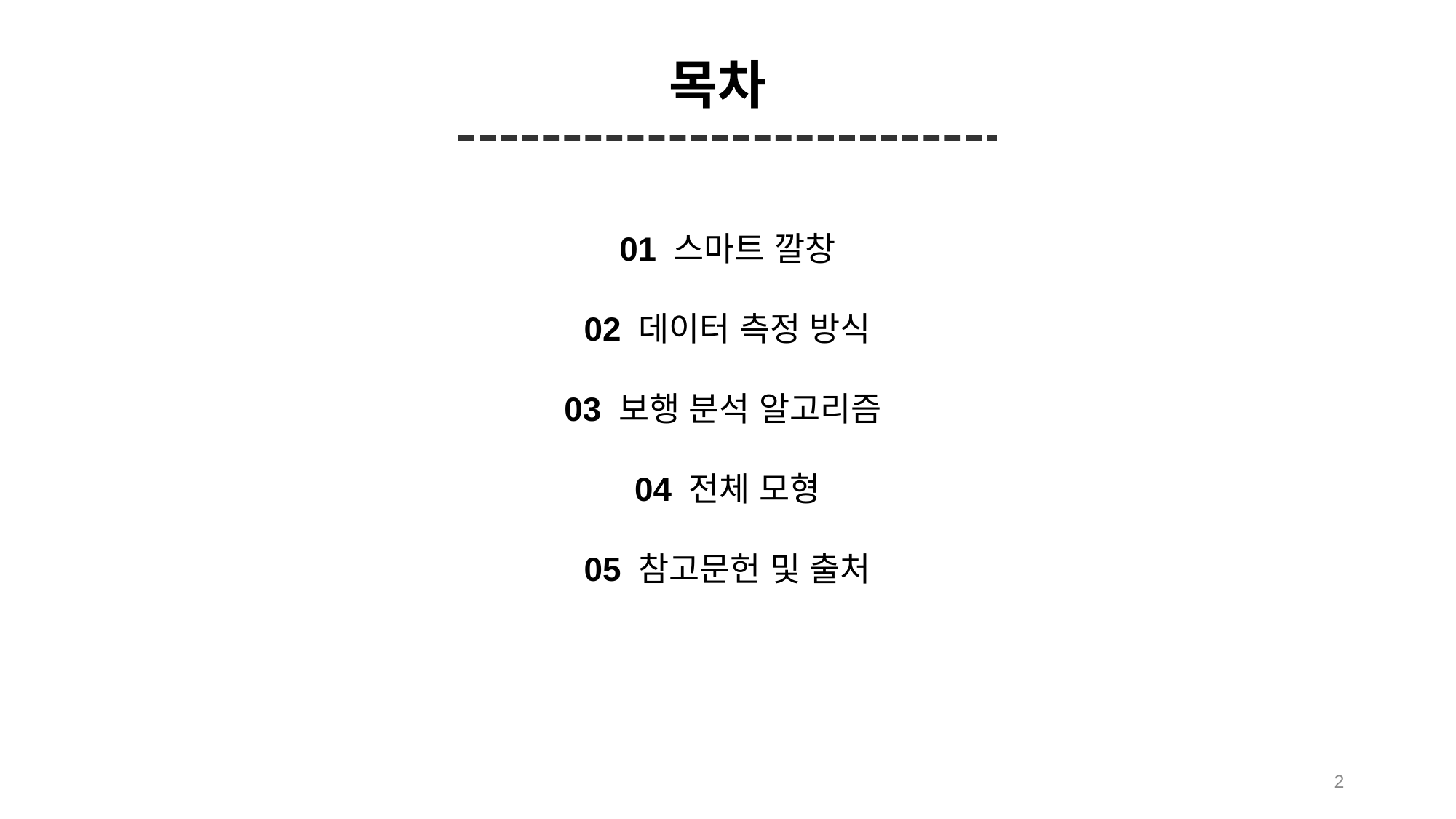

목차
01 스마트 깔창

02 데이터 측정 방식

03 보행 분석 알고리즘

04 전체 모형

05 참고문헌 및 출처
2